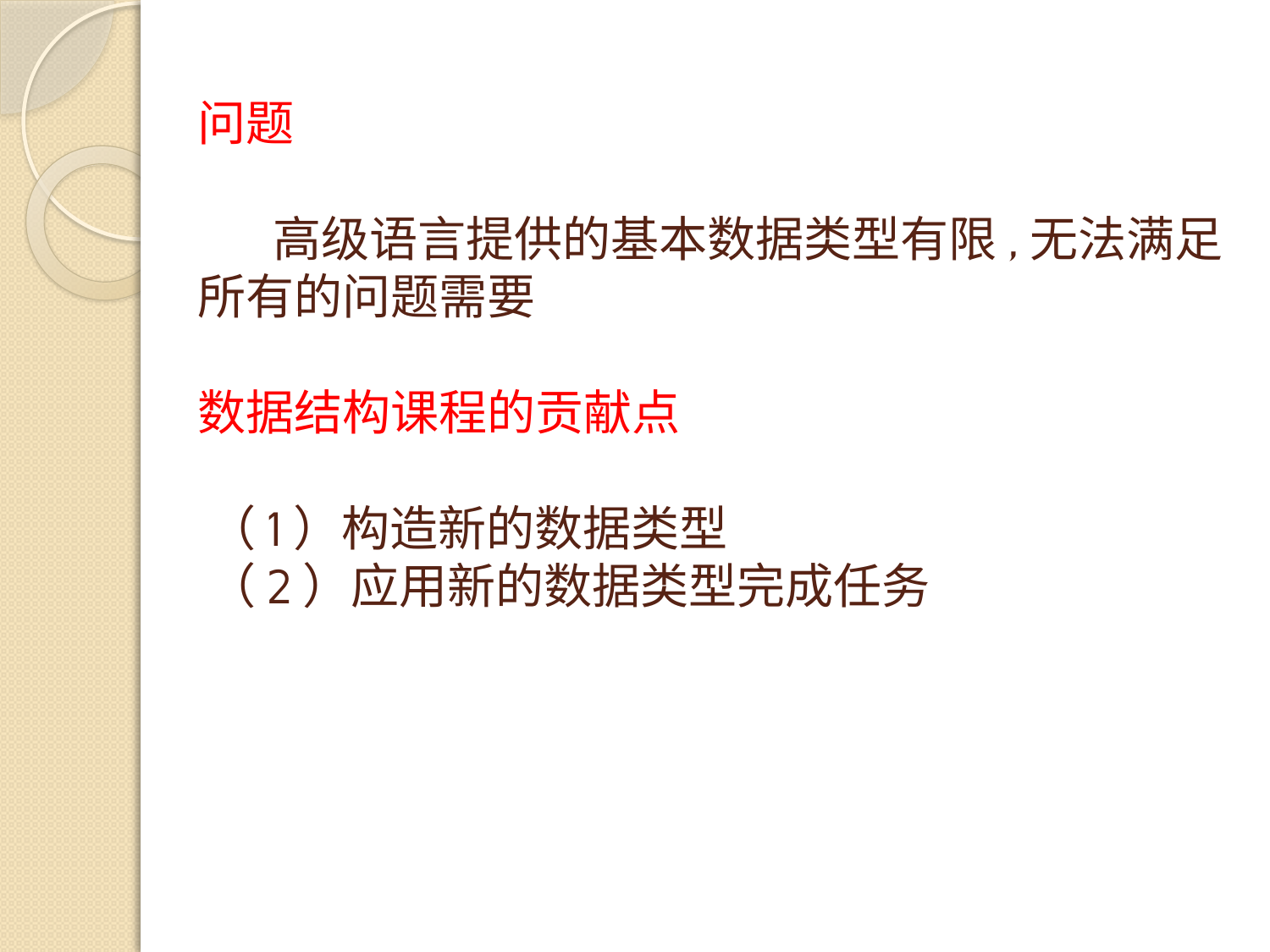

# 问题 高级语言提供的基本数据类型有限,无法满足所有的问题需要 数据结构课程的贡献点 （1）构造新的数据类型 （2）应用新的数据类型完成任务